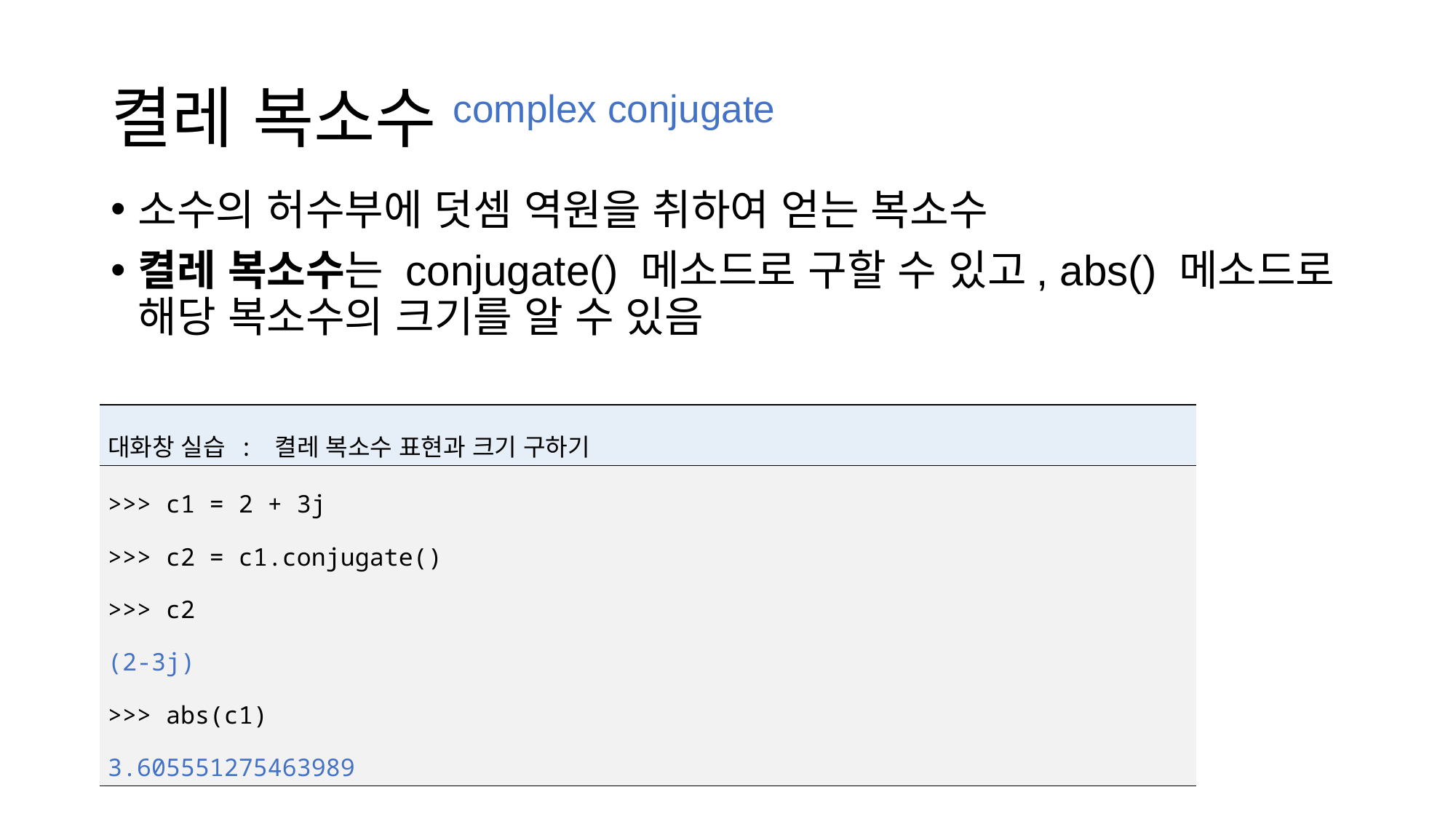

# 켤레 복소수complex conjugate
소수의 허수부에 덧셈 역원을 취하여 얻는 복소수
켤레 복소수는 conjugate() 메소드로 구할 수 있고, abs() 메소드로 해당 복소수의 크기를 알 수 있음
| 대화창 실습 : 켤레 복소수 표현과 크기 구하기 |
| --- |
| >>> c1 = 2 + 3j >>> c2 = c1.conjugate() >>> c2 (2-3j) >>> abs(c1) 3.605551275463989 |